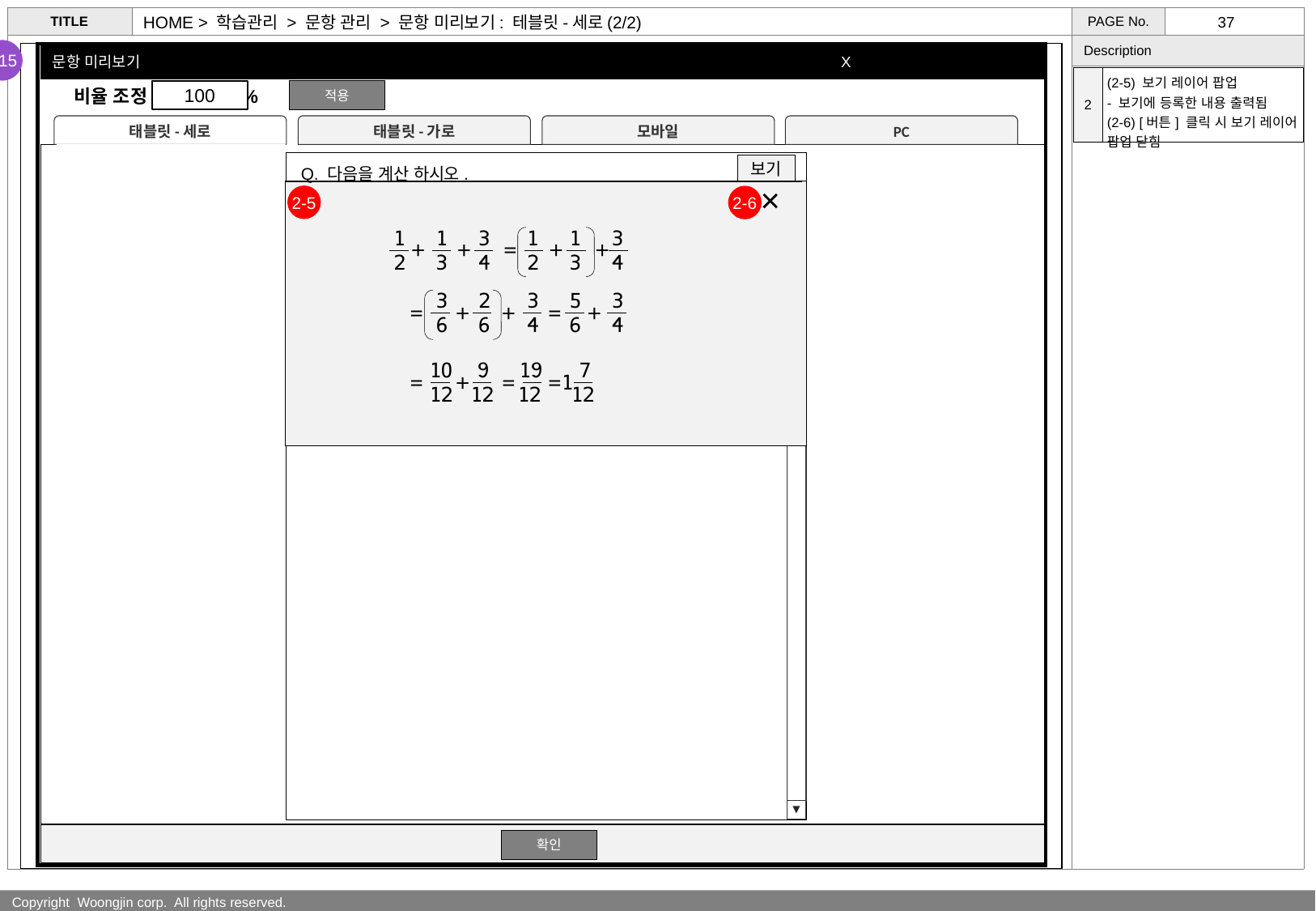

# HOME > 학습관리 > 문항 관리 > 문항 미리보기: 테블릿-세로(2/2)
P15

문항 미리보기                                                                                                                                                                    X
| 2 | (2-5) 보기 레이어 팝업 - 보기에 등록한 내용 출력됨 (2-6) [버튼] 클릭 시 보기 레이어 팝업 닫힘 |
| --- | --- |
100
적용
비율 조정                 %
태블릿-세로
태블릿-가로
모바일
PC

보기
Q. 다음을 계산 하시오.
×

2-5
2-6

1     1     3      1     1     3
2     3     4      2     3     4
+     +     =     +     +

       3     2      3     5     3
       6     6      4     6     4
=     +     +     =    +

      10    9     19      7
      12   12    12     12
=     +     =     =1

16+15÷{5-3×(14-8)÷9} =
16+15÷{5-3×(14-8)÷9} =

확인